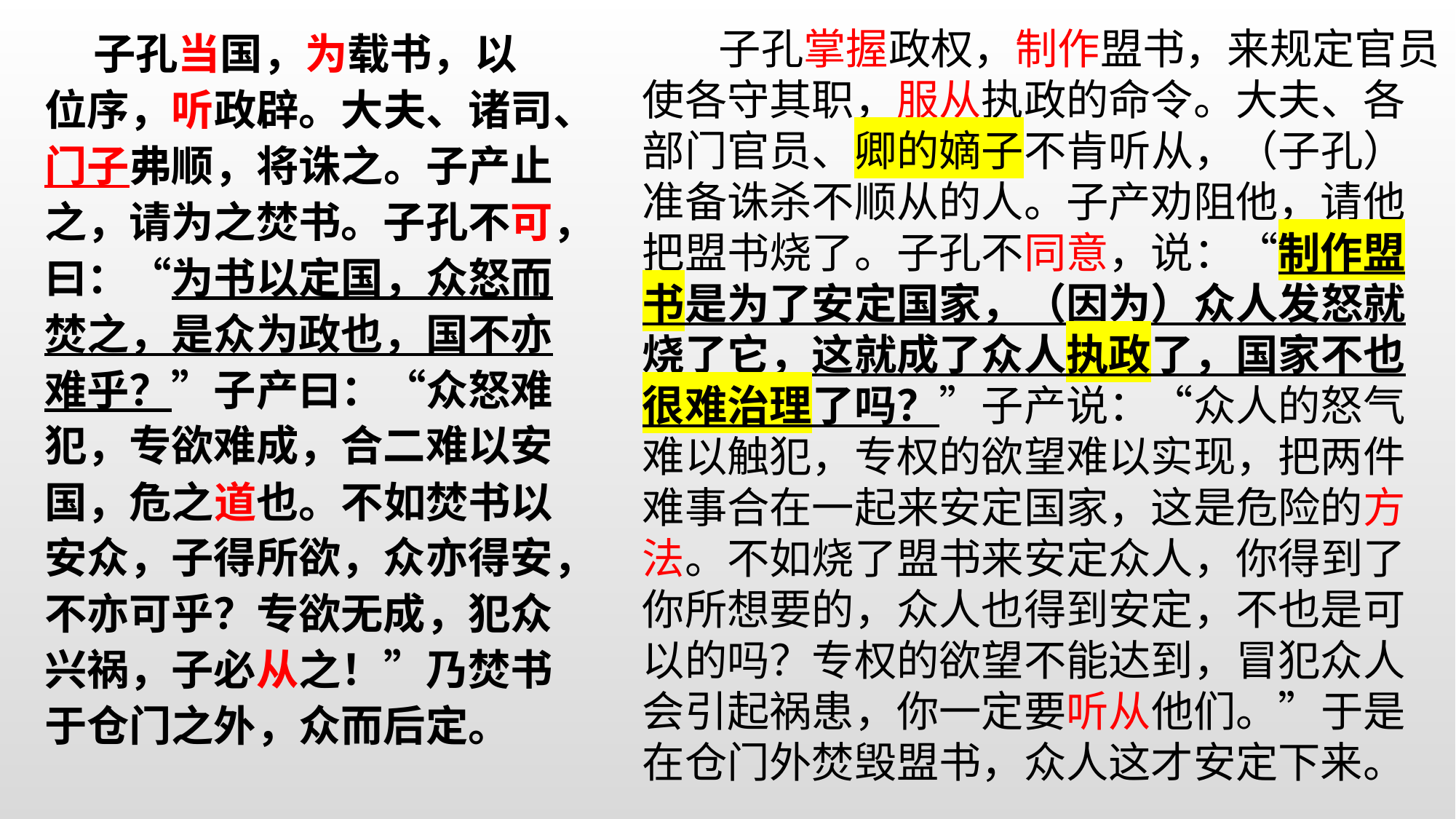

子孔当国，为载书，以位序，听政辟。大夫、诸司、门子弗顺，将诛之。子产止之，请为之焚书。子孔不可，曰：“为书以定国，众怒而焚之，是众为政也，国不亦难乎？”子产曰：“众怒难犯，专欲难成，合二难以安国，危之道也。不如焚书以安众，子得所欲，众亦得安，不亦可乎？专欲无成，犯众兴祸，子必从之！”乃焚书于仓门之外，众而后定。
       子孔掌握政权，制作盟书，来规定官员使各守其职，服从执政的命令。大夫、各部门官员、卿的嫡子不肯听从，（子孔）准备诛杀不顺从的人。子产劝阻他，请他把盟书烧了。子孔不同意，说：“制作盟书是为了安定国家，（因为）众人发怒就烧了它，这就成了众人执政了，国家不也很难治理了吗？”子产说：“众人的怒气难以触犯，专权的欲望难以实现，把两件难事合在一起来安定国家，这是危险的方法。不如烧了盟书来安定众人，你得到了你所想要的，众人也得到安定，不也是可以的吗？专权的欲望不能达到，冒犯众人会引起祸患，你一定要听从他们。”于是在仓门外焚毁盟书，众人这才安定下来。